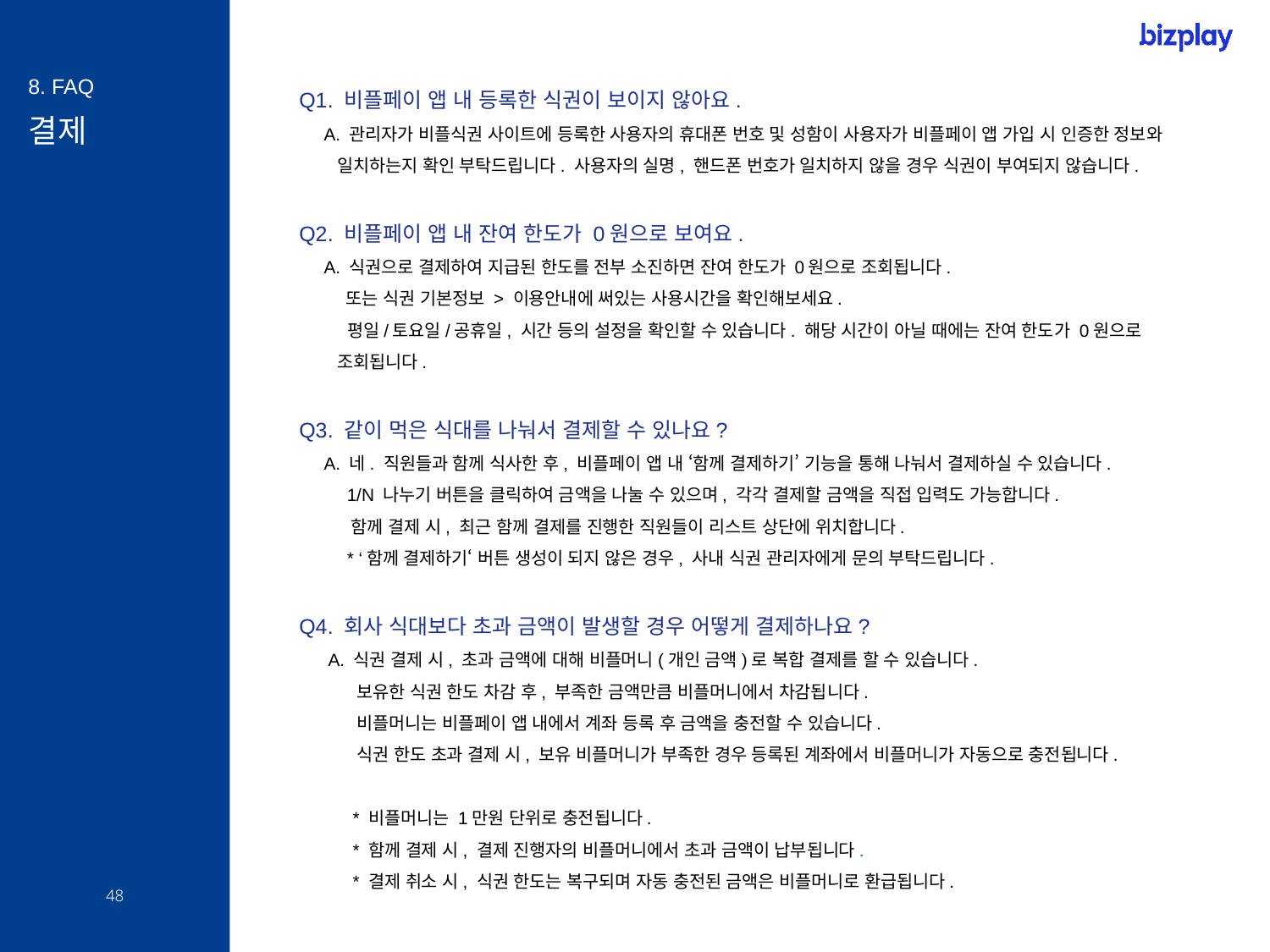

# 8. FAQ
Q1. 비플페이 앱 내 등록한 식권이 보이지 않아요.
A. 관리자가 비플식권 사이트에 등록한 사용자의 휴대폰 번호 및 성함이 사용자가 비플페이 앱 가입 시 인증한 정보와 일치하는지 확인 부탁드립니다. 사용자의 실명, 핸드폰 번호가 일치하지 않을 경우 식권이 부여되지 않습니다.

Q2. 비플페이 앱 내 잔여 한도가 0원으로 보여요.
A. 식권으로 결제하여 지급된 한도를 전부 소진하면 잔여 한도가 0원으로 조회됩니다.
 또는 식권 기본정보 > 이용안내에 써있는 사용시간을 확인해보세요.
    평일/토요일/공휴일, 시간 등의 설정을 확인할 수 있습니다. 해당 시간이 아닐 때에는 잔여 한도가 0원으로 조회됩니다.

Q3. 같이 먹은 식대를 나눠서 결제할 수 있나요?
A. 네. 직원들과 함께 식사한 후, 비플페이 앱 내 ‘함께 결제하기’ 기능을 통해 나눠서 결제하실 수 있습니다.
  1/N 나누기 버튼을 클릭하여 금액을 나눌 수 있으며, 각각 결제할 금액을 직접 입력도 가능합니다.
  함께 결제 시, 최근 함께 결제를 진행한 직원들이 리스트 상단에 위치합니다.
  * ‘함께 결제하기‘ 버튼 생성이 되지 않은 경우, 사내 식권 관리자에게 문의 부탁드립니다.

Q4. 회사 식대보다 초과 금액이 발생할 경우 어떻게 결제하나요?
      A. 식권 결제 시, 초과 금액에 대해 비플머니(개인 금액)로 복합 결제를 할 수 있습니다.
           보유한 식권 한도 차감 후, 부족한 금액만큼 비플머니에서 차감됩니다.
           비플머니는 비플페이 앱 내에서 계좌 등록 후 금액을 충전할 수 있습니다.
           식권 한도 초과 결제 시, 보유 비플머니가 부족한 경우 등록된 계좌에서 비플머니가 자동으로 충전됩니다.
           * 비플머니는 1만원 단위로 충전됩니다.
           * 함께 결제 시, 결제 진행자의 비플머니에서 초과 금액이 납부됩니다.
           * 결제 취소 시, 식권 한도는 복구되며 자동 충전된 금액은 비플머니로 환급됩니다.
결제